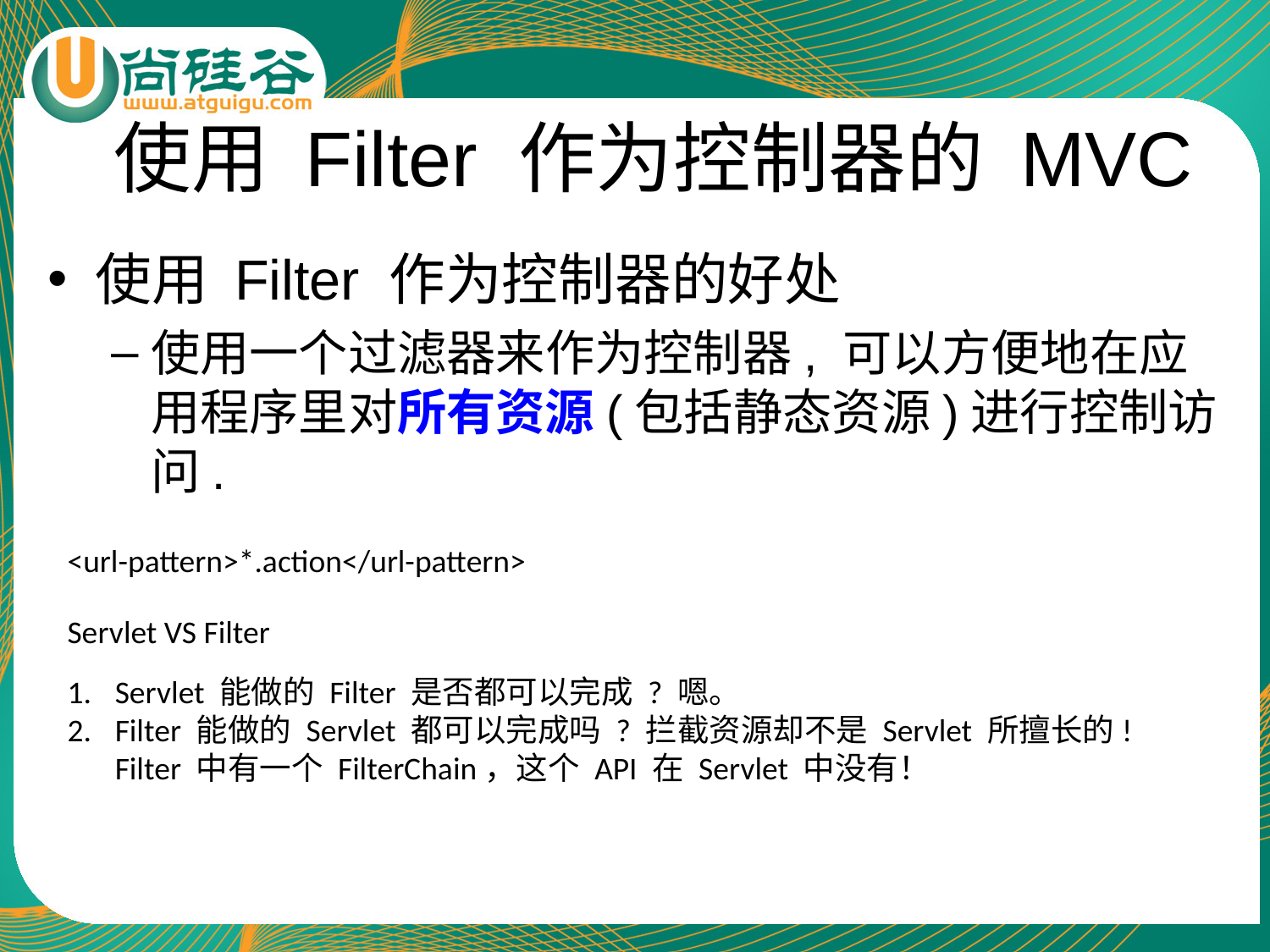

# 使用 Filter 作为控制器的 MVC
使用 Filter 作为控制器的好处
使用一个过滤器来作为控制器, 可以方便地在应用程序里对所有资源(包括静态资源)进行控制访问.
<url-pattern>*.action</url-pattern>
Servlet VS Filter
Servlet 能做的 Filter 是否都可以完成 ? 嗯。
Filter 能做的 Servlet 都可以完成吗 ? 拦截资源却不是 Servlet 所擅长的! Filter 中有一个 FilterChain，这个 API 在 Servlet 中没有！